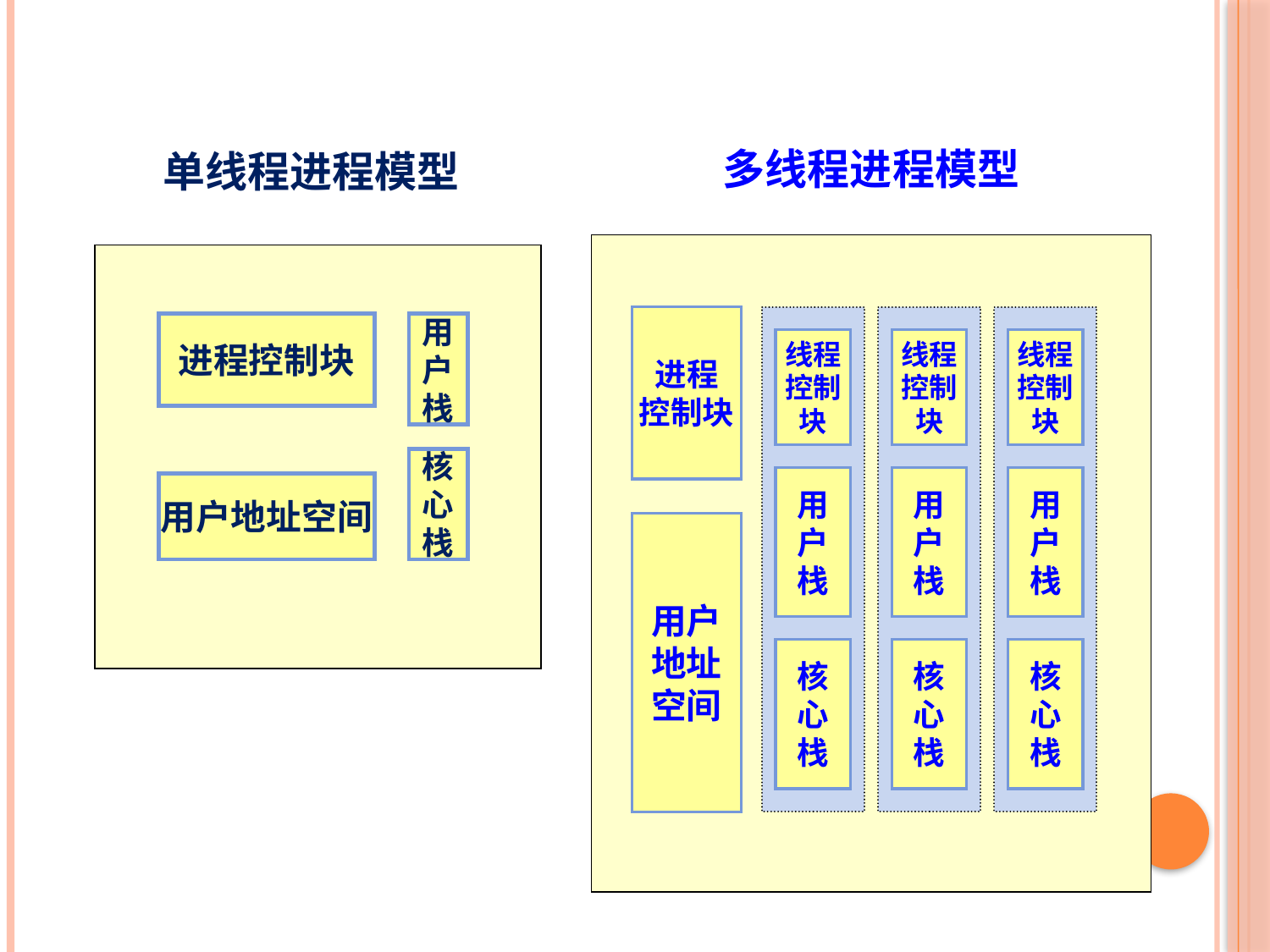

多线程进程模型

进程
控制块

线程
控制
块
线程
控制
块
线程
控制
块
用
户
栈
用
户
栈
用
户
栈
用户
地址
空间
核
心
栈
核
心
栈
核
心
栈
单线程进程模型

进程控制块
用
户
栈
核
心
栈
用户地址空间